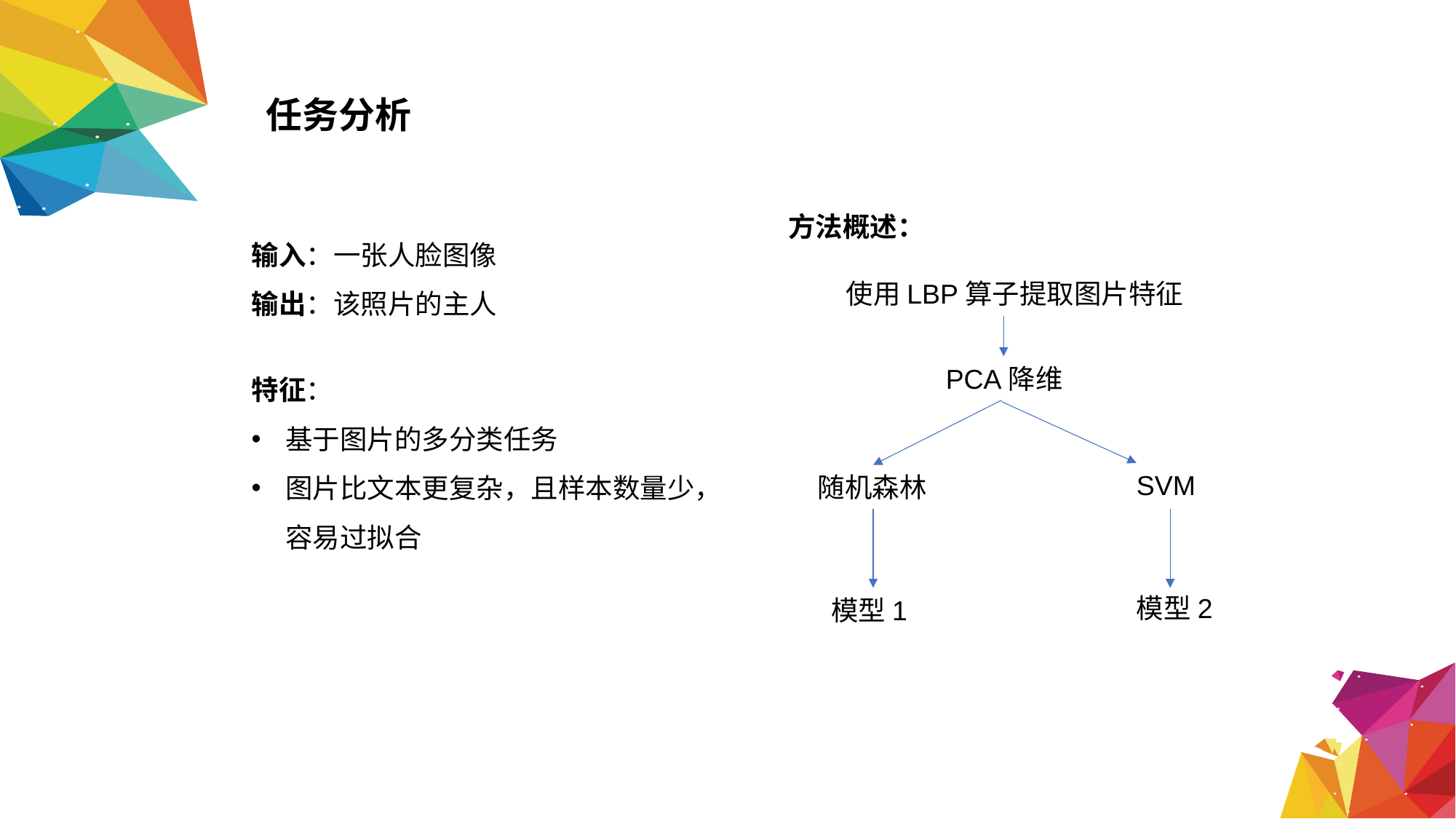

任务分析
方法概述：
输入：一张人脸图像
输出：该照片的主人
使用LBP算子提取图片特征
特征：
基于图片的多分类任务
图片比文本更复杂，且样本数量少，容易过拟合
PCA降维
SVM
随机森林
模型2
模型1